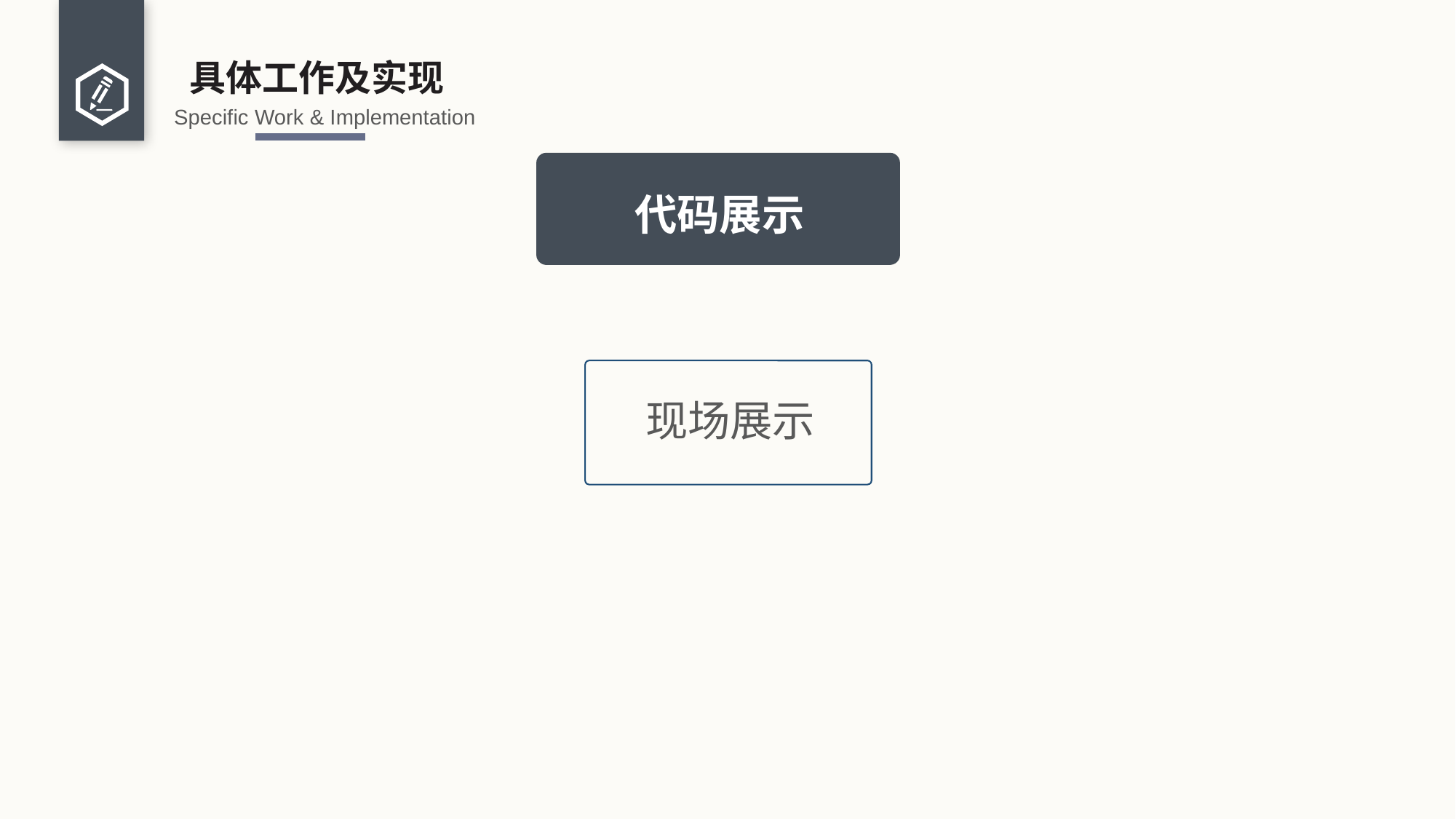

# 具体工作及实现
Specific Work & Implementation

代码展示

现场展示